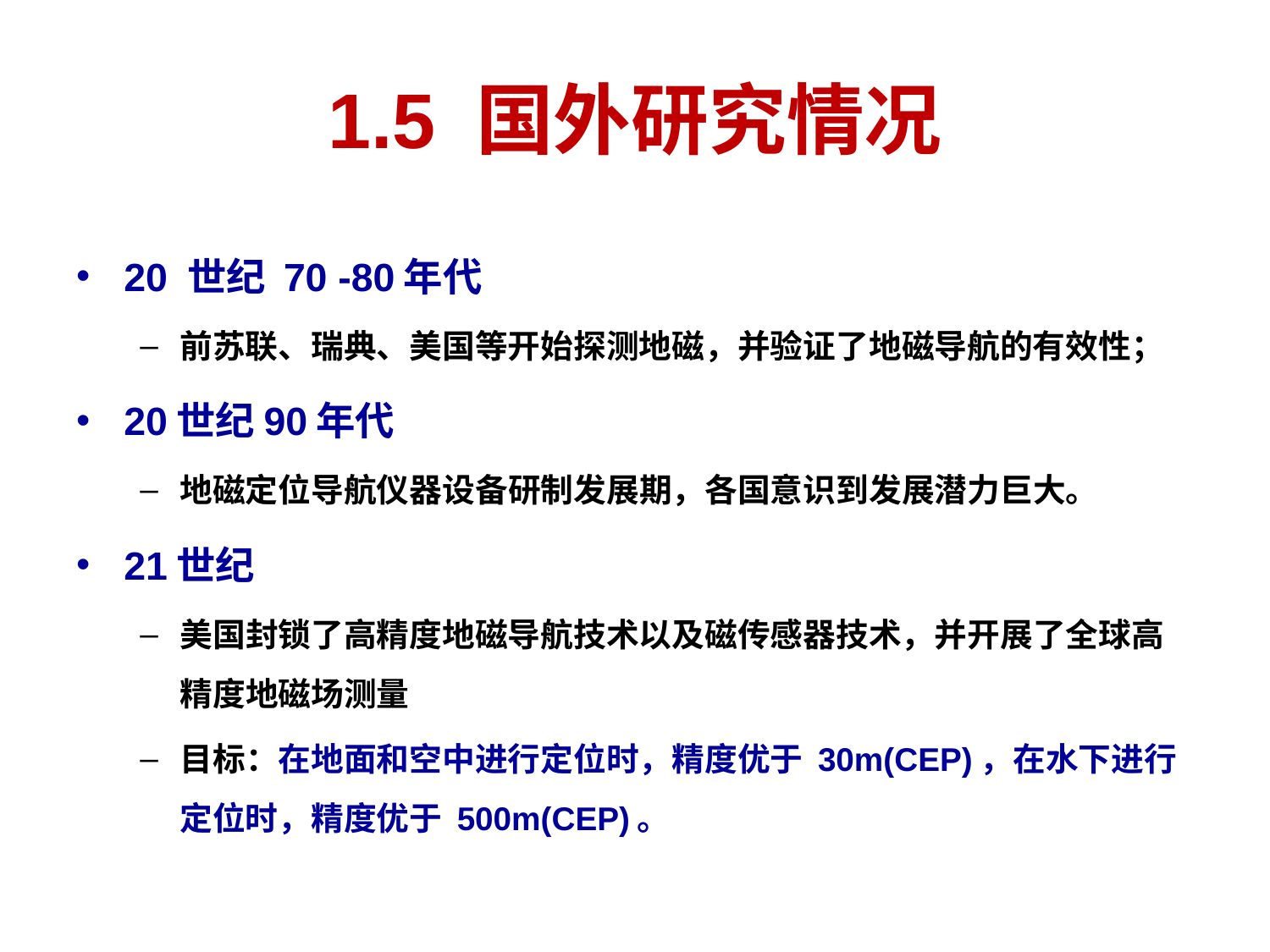

# 1.5 国外研究情况
20 世纪 70 -80年代
前苏联、瑞典、美国等开始探测地磁，并验证了地磁导航的有效性；
20世纪90年代
地磁定位导航仪器设备研制发展期，各国意识到发展潜力巨大。
21世纪
美国封锁了高精度地磁导航技术以及磁传感器技术，并开展了全球高精度地磁场测量
目标：在地面和空中进行定位时，精度优于 30m(CEP)，在水下进行定位时，精度优于 500m(CEP)。